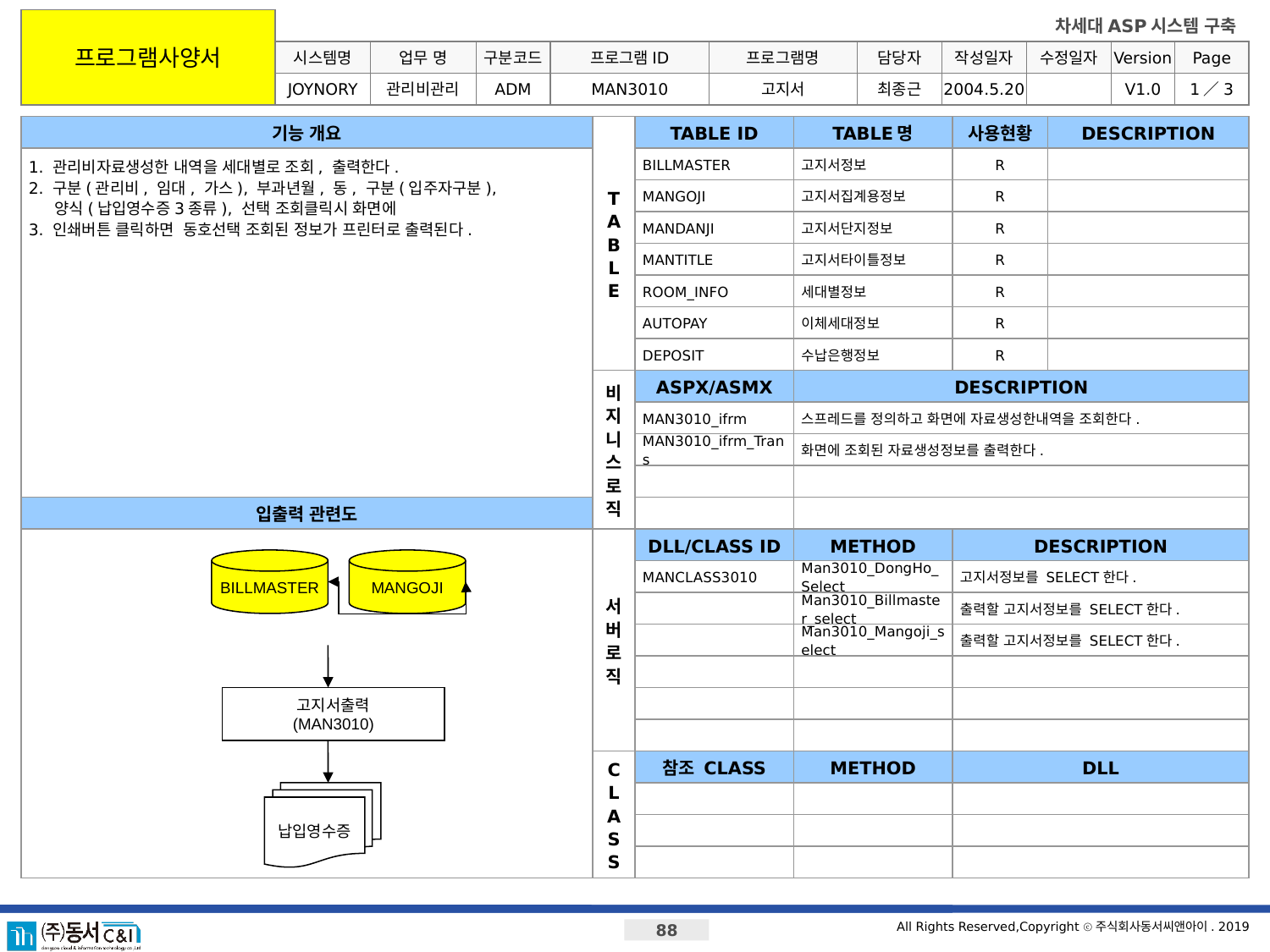

프로그램사양서
시스템명
업무 명
구분코드
프로그램ID
프로그램명
JOYNORY
관리비관리
ADM
MAN3010
고지서
최종근
2004.5.20

V1.0
1／3
기능 개요
T
A
B
L
E
TABLE ID
TABLE명
사용현황
DESCRIPTION
1. 관리비자료생성한 내역을 세대별로 조회, 출력한다.
2. 구분(관리비, 임대, 가스), 부과년월, 동, 구분(입주자구분),
     양식(납입영수증3종류), 선택 조회클릭시 화면에
3. 인쇄버튼 클릭하면  동호선택 조회된 정보가 프린터로 출력된다.

BILLMASTER
고지서정보
R

MANGOJI
고지서집계용정보
R

MANDANJI
고지서단지정보
R

MANTITLE
고지서타이틀정보
R

ROOM_INFO
세대별정보
R

AUTOPAY
이체세대정보
R

DEPOSIT
수납은행정보
R

비지니스로직
ASPX/ASMX
DESCRIPTION
MAN3010_ifrm
스프레드를 정의하고 화면에 자료생성한내역을 조회한다.
MAN3010_ifrm_Trans
화면에 조회된 자료생성정보를 출력한다.

입출력 관련도

서버로직
DLL/CLASS ID
METHOD
DESCRIPTION
BILLMASTER
MANGOJI
MANCLASS3010
Man3010_DongHo_Select
고지서정보를 SELECT한다.

Man3010_Billmaster_select
출력할 고지서정보를 SELECT한다.

Man3010_Mangoji_select
출력할 고지서정보를 SELECT한다.

고지서출력
(MAN3010)

C
L
A
S
S
참조 CLASS
METHOD
DLL
납입영수증